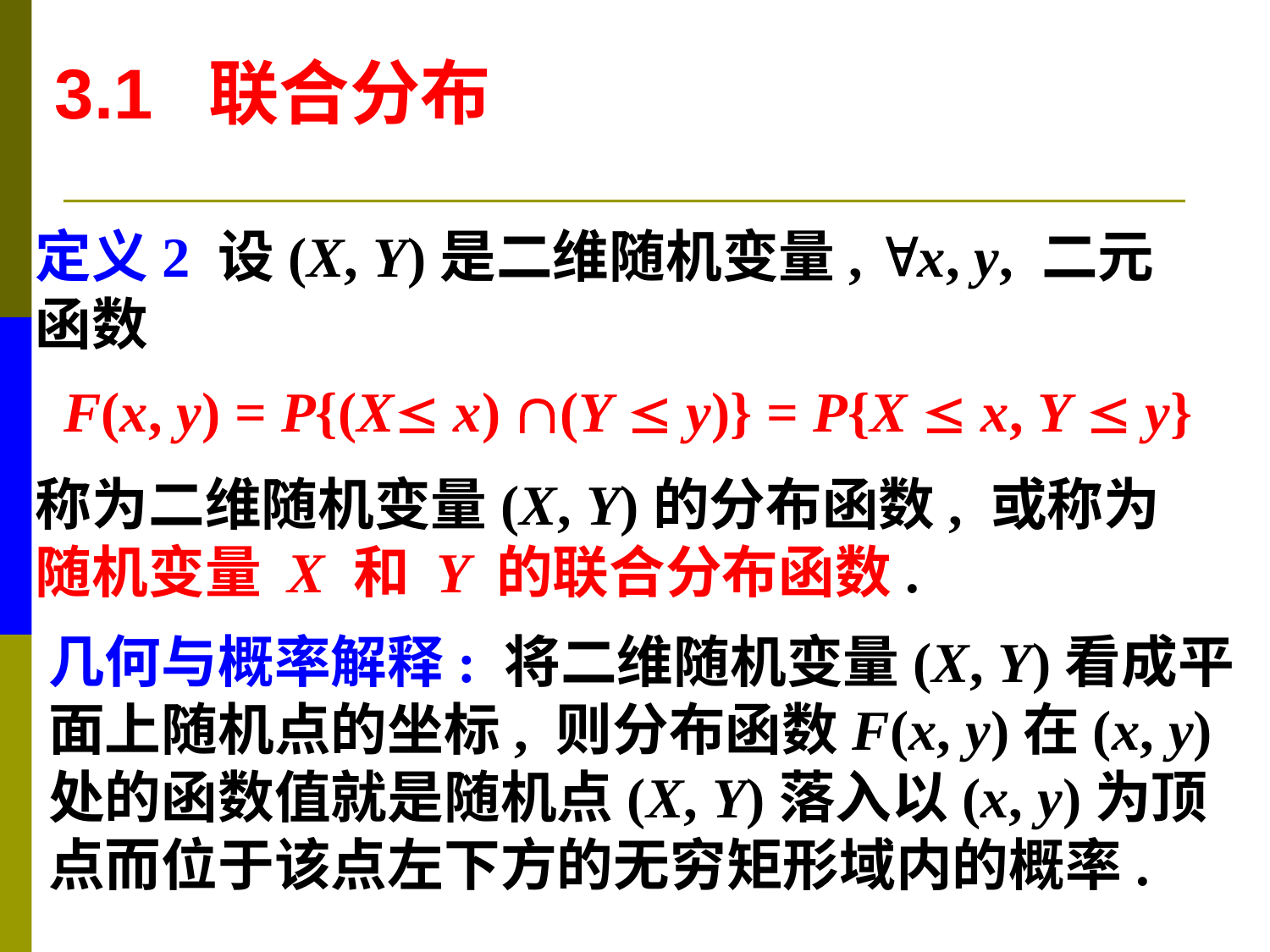

3.1  联合分布
定义2 设(X, Y)是二维随机变量, ∀x, y, 二元
函数
F(x, y) = P{(X≤ x) ∩(Y ≤ y)} = P{X ≤ x, Y ≤ y}
称为二维随机变量(X, Y)的分布函数, 或称为
随机变量 X 和 Y 的联合分布函数.
几何与概率解释: 将二维随机变量(X, Y)看成平
面上随机点的坐标, 则分布函数F(x, y)在(x, y)
处的函数值就是随机点(X, Y)落入以(x, y)为顶
点而位于该点左下方的无穷矩形域内的概率.